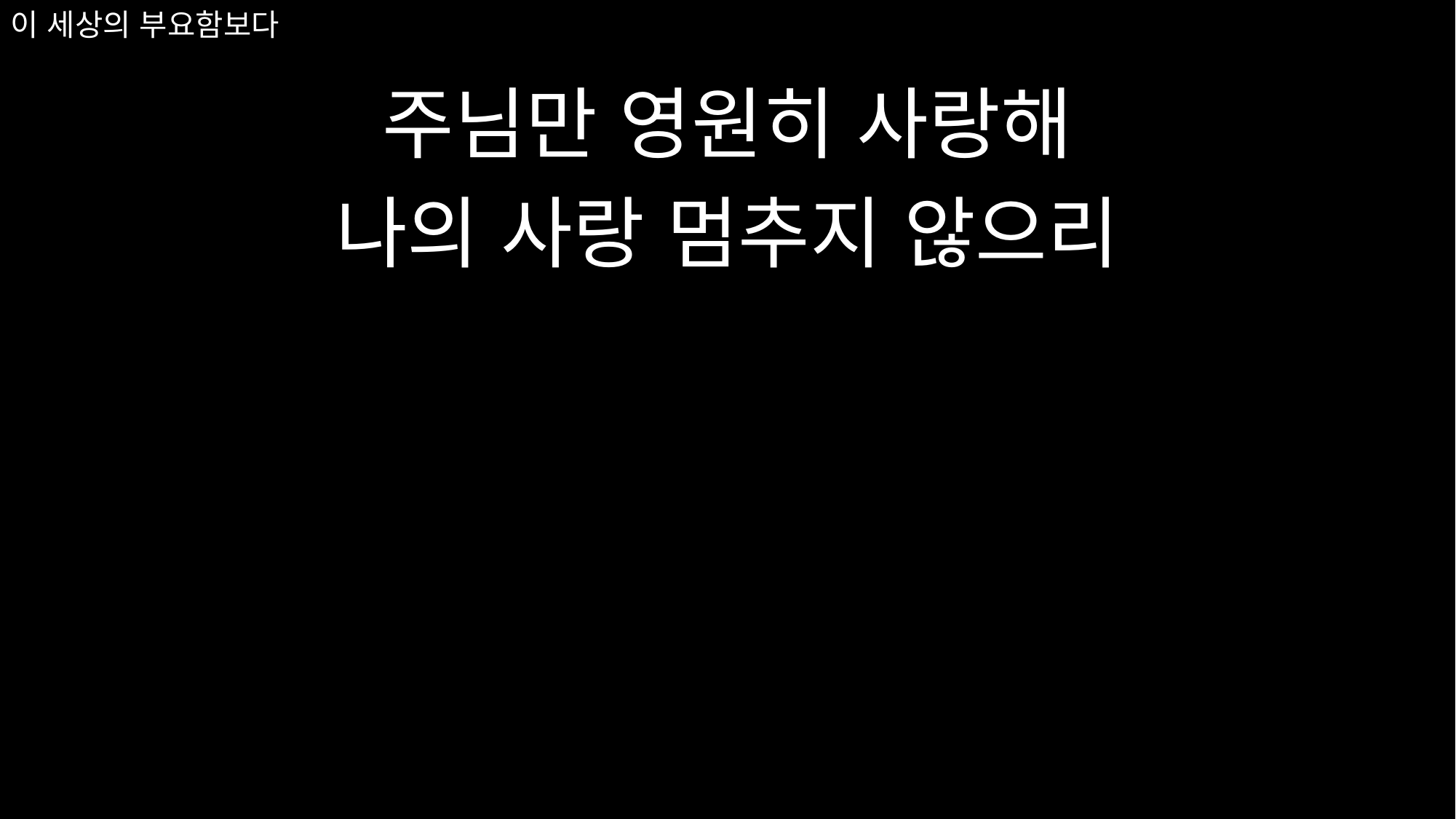

# 이 세상의 부요함보다
주님만 영원히 사랑해
나의 사랑 멈추지 않으리